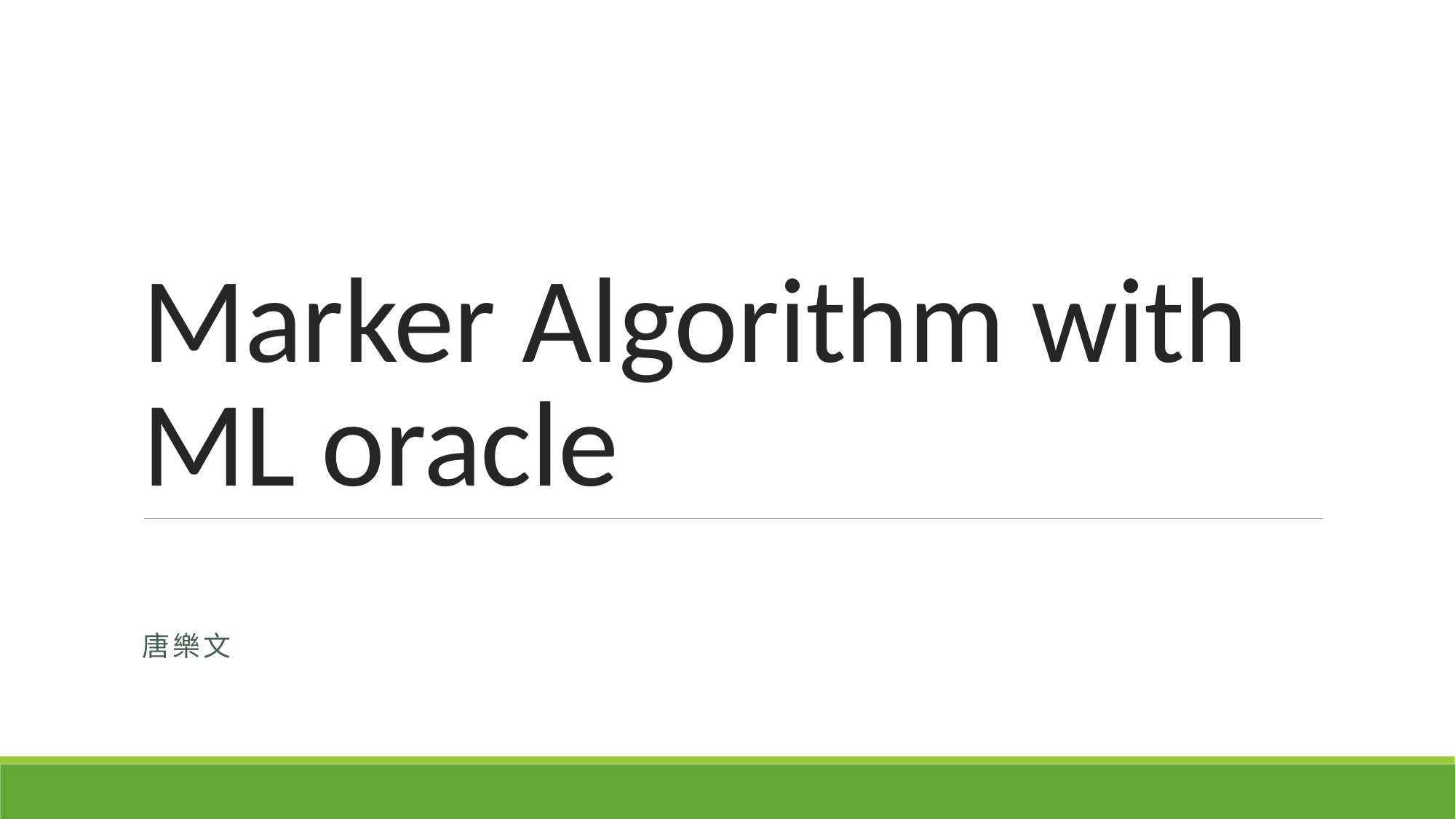

# Marker Algorithm with ML oracle

唐樂文